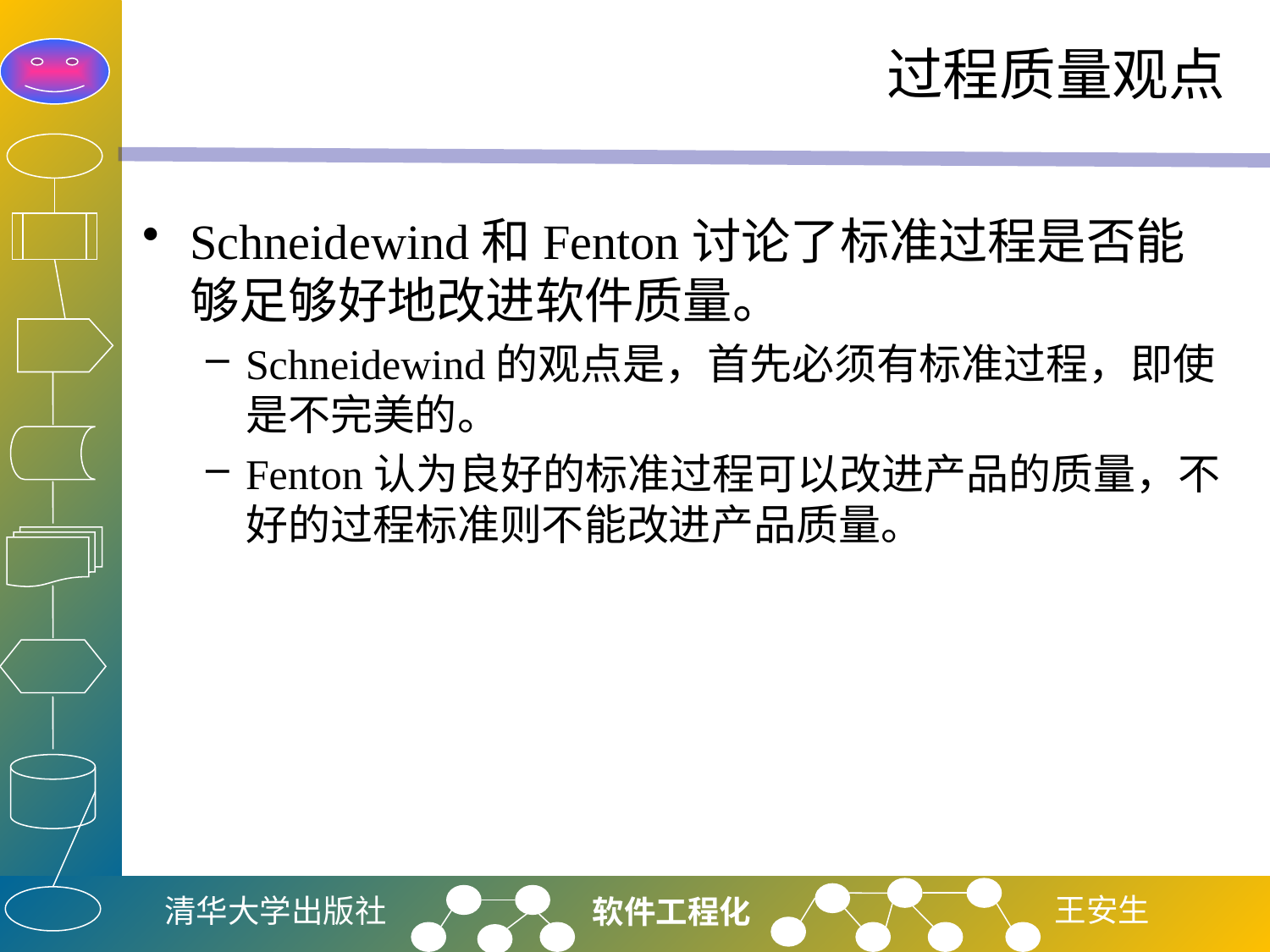

# 过程质量观点
Schneidewind和Fenton讨论了标准过程是否能够足够好地改进软件质量。
Schneidewind的观点是，首先必须有标准过程，即使是不完美的。
Fenton认为良好的标准过程可以改进产品的质量，不好的过程标准则不能改进产品质量。